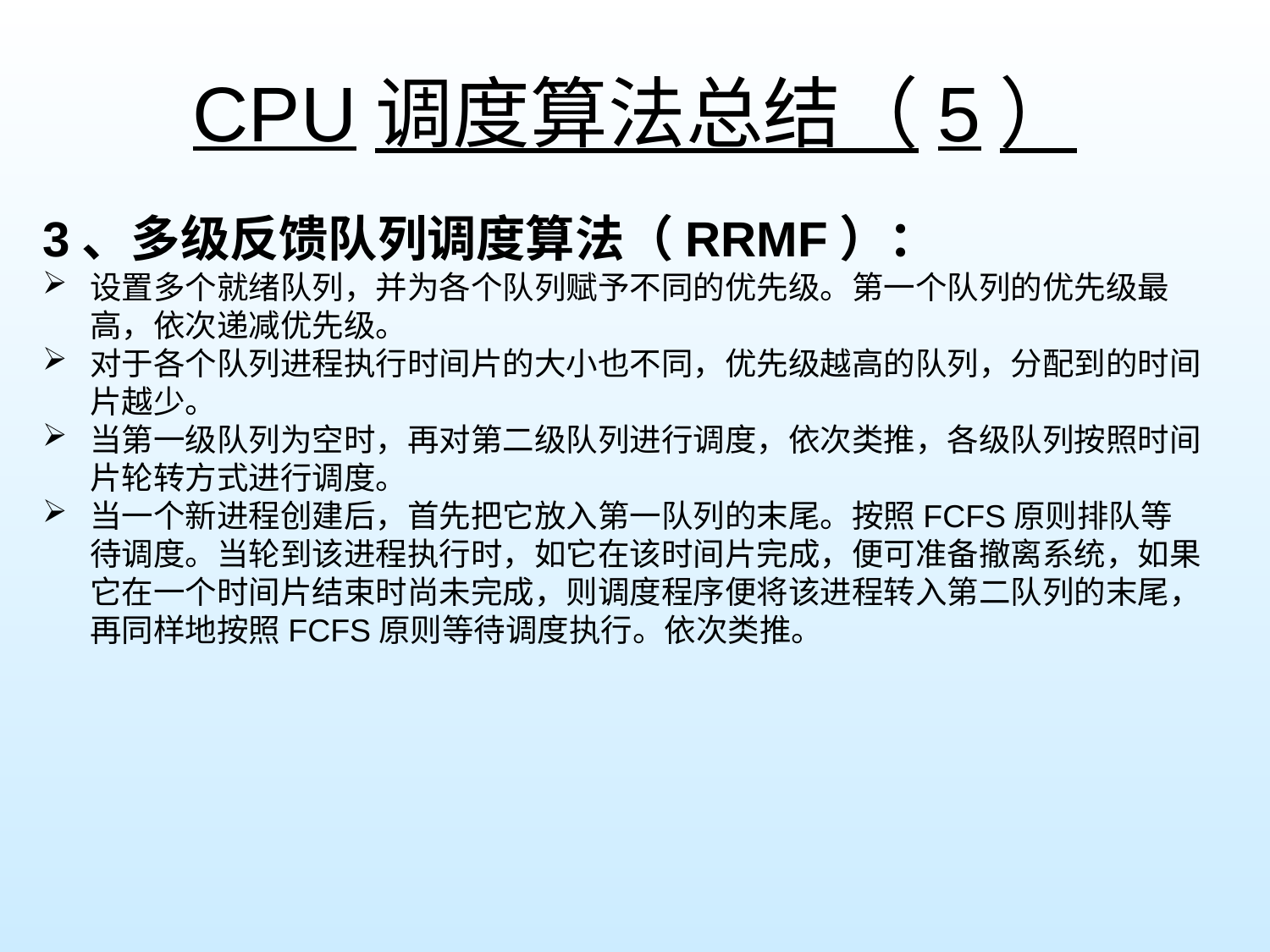

# CPU调度算法总结（5）
3、多级反馈队列调度算法（RRMF）：
设置多个就绪队列，并为各个队列赋予不同的优先级。第一个队列的优先级最高，依次递减优先级。
对于各个队列进程执行时间片的大小也不同，优先级越高的队列，分配到的时间片越少。
当第一级队列为空时，再对第二级队列进行调度，依次类推，各级队列按照时间片轮转方式进行调度。
当一个新进程创建后，首先把它放入第一队列的末尾。按照FCFS原则排队等待调度。当轮到该进程执行时，如它在该时间片完成，便可准备撤离系统，如果它在一个时间片结束时尚未完成，则调度程序便将该进程转入第二队列的末尾，再同样地按照FCFS原则等待调度执行。依次类推。